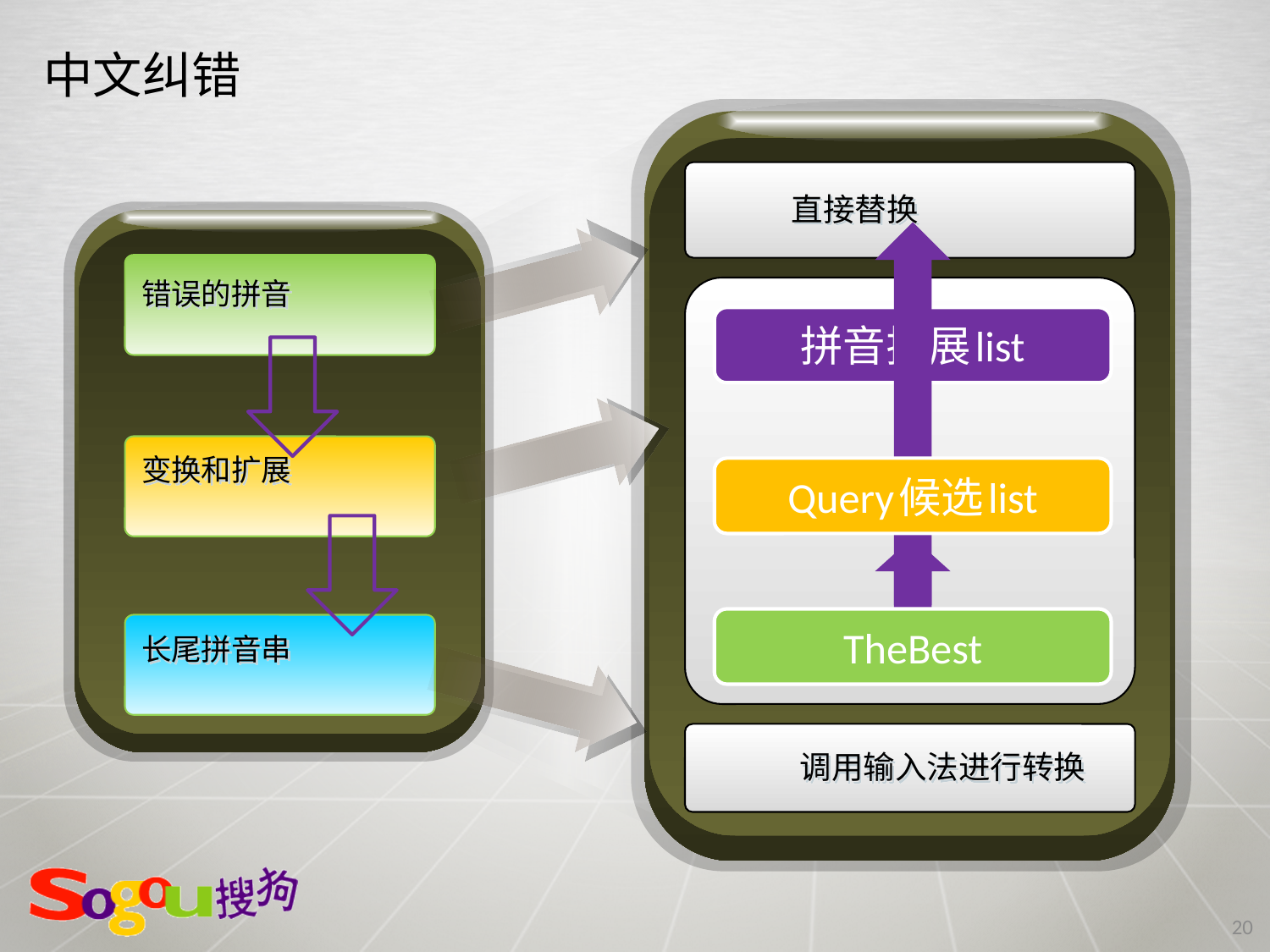

# 中文纠错

直接替换

错误的拼音
拼音扩展list
Query候选list
TheBest

变换和扩展

长尾拼音串

调用输入法进行转换
20